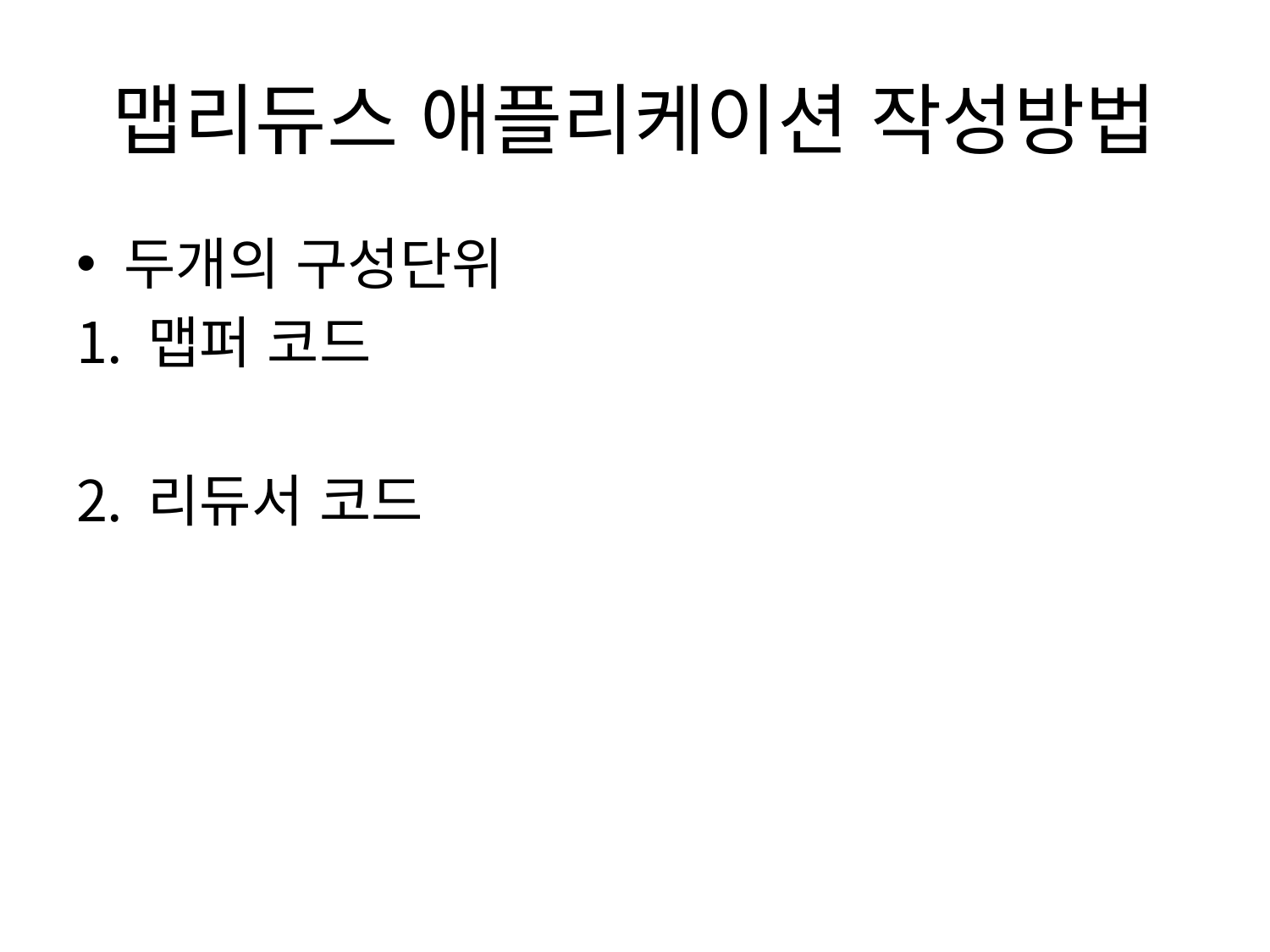

# 맵리듀스 애플리케이션 작성방법
두개의 구성단위
맵퍼 코드

리듀서 코드